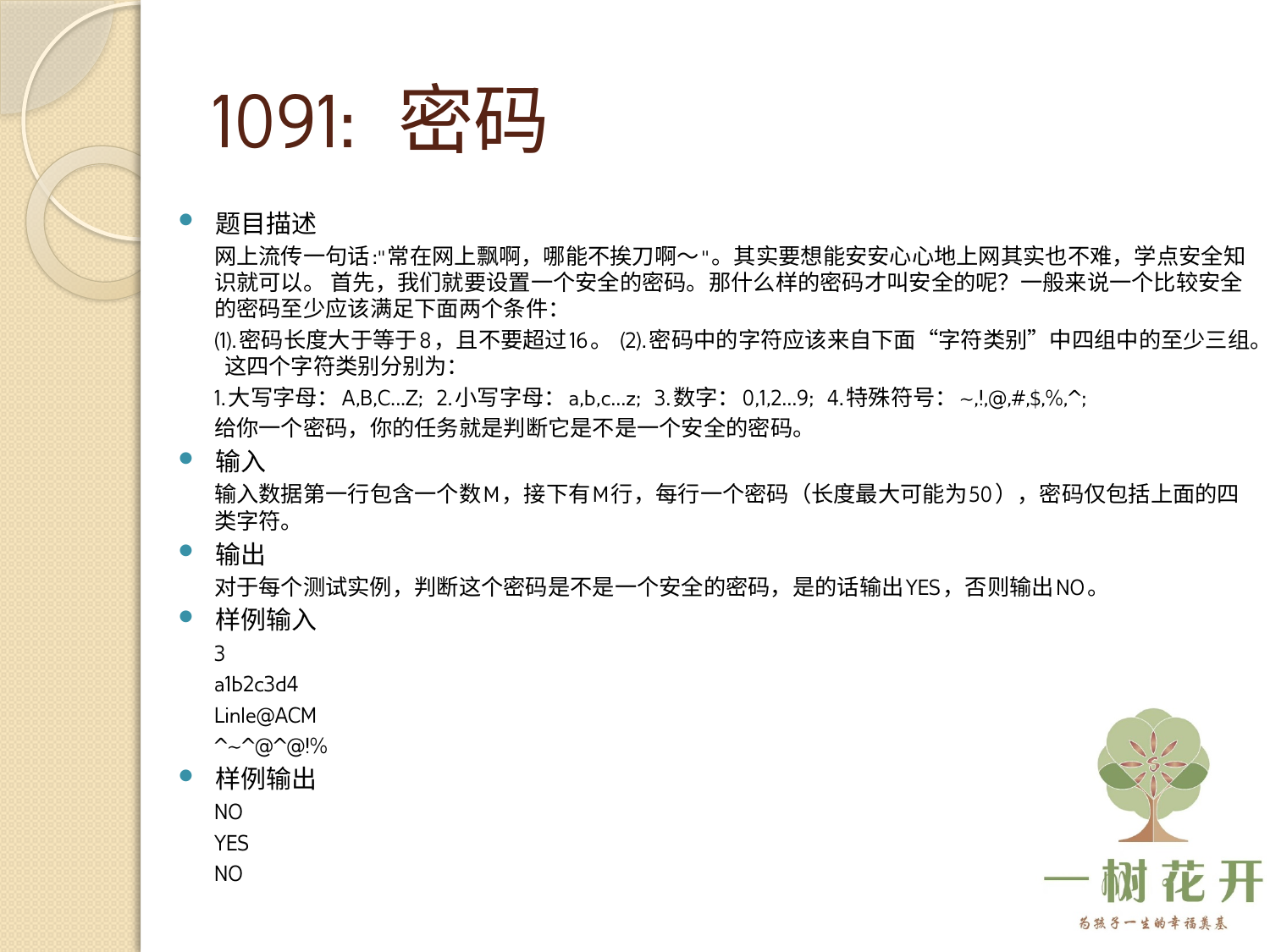

# 1091: 密码
题目描述
网上流传一句话:"常在网上飘啊，哪能不挨刀啊～"。其实要想能安安心心地上网其实也不难，学点安全知识就可以。 首先，我们就要设置一个安全的密码。那什么样的密码才叫安全的呢？一般来说一个比较安全的密码至少应该满足下面两个条件：
(1).密码长度大于等于8，且不要超过16。 (2).密码中的字符应该来自下面“字符类别”中四组中的至少三组。  这四个字符类别分别为：
1.大写字母：A,B,C...Z;  2.小写字母：a,b,c...z;  3.数字：0,1,2...9;  4.特殊符号：~,!,@,#,$,%,^;
给你一个密码，你的任务就是判断它是不是一个安全的密码。
输入
输入数据第一行包含一个数M，接下有M行，每行一个密码（长度最大可能为50），密码仅包括上面的四类字符。
输出
对于每个测试实例，判断这个密码是不是一个安全的密码，是的话输出YES，否则输出NO。
样例输入
3
a1b2c3d4
Linle@ACM
^~^@^@!%
样例输出
NO
YES
NO